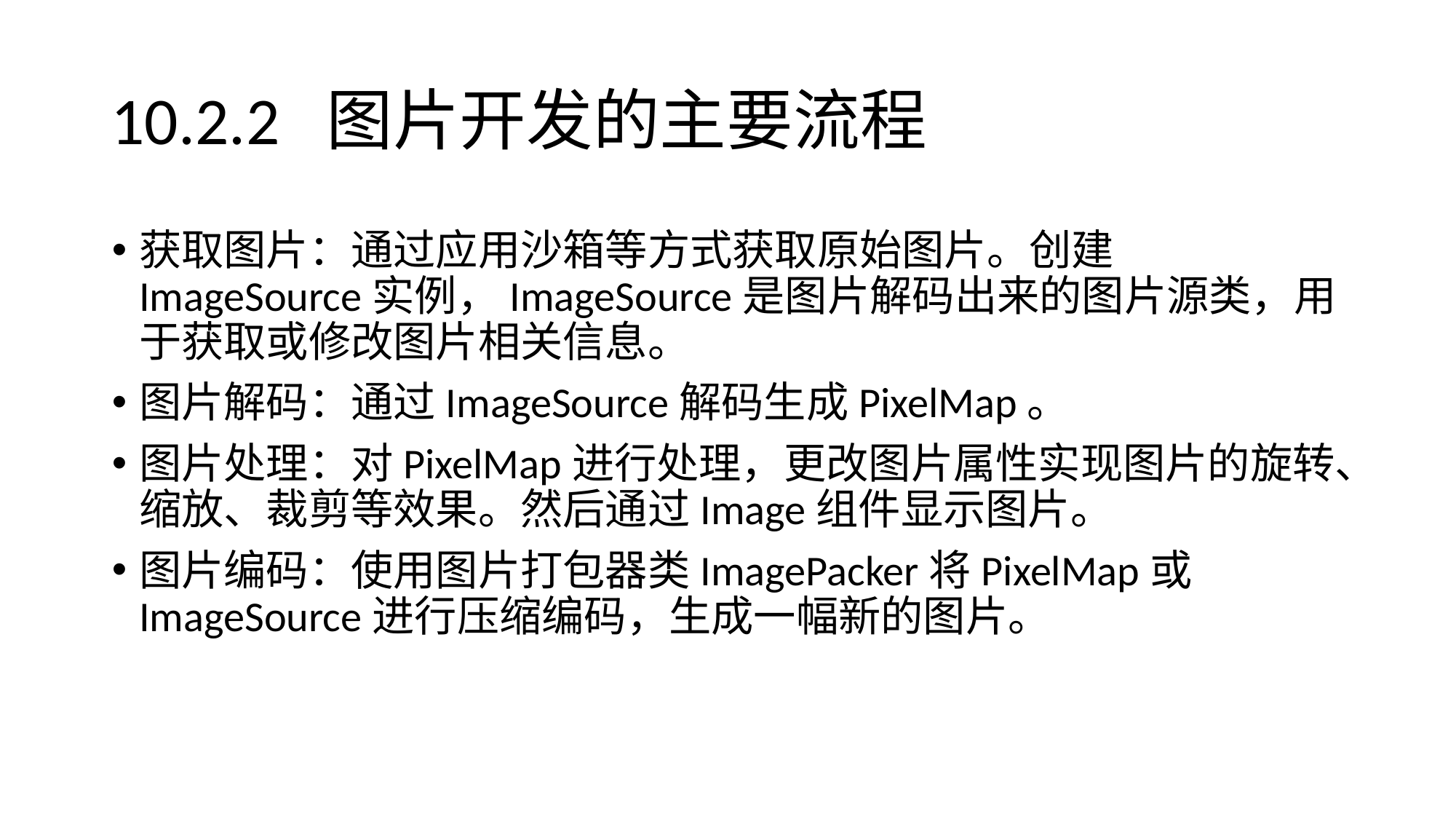

# 10.2.2  图片开发的主要流程
获取图片：通过应用沙箱等方式获取原始图片。创建ImageSource实例，ImageSource是图片解码出来的图片源类，用于获取或修改图片相关信息。
图片解码：通过ImageSource解码生成PixelMap。
图片处理：对PixelMap进行处理，更改图片属性实现图片的旋转、缩放、裁剪等效果。然后通过Image组件显示图片。
图片编码：使用图片打包器类ImagePacker将PixelMap或ImageSource进行压缩编码，生成一幅新的图片。